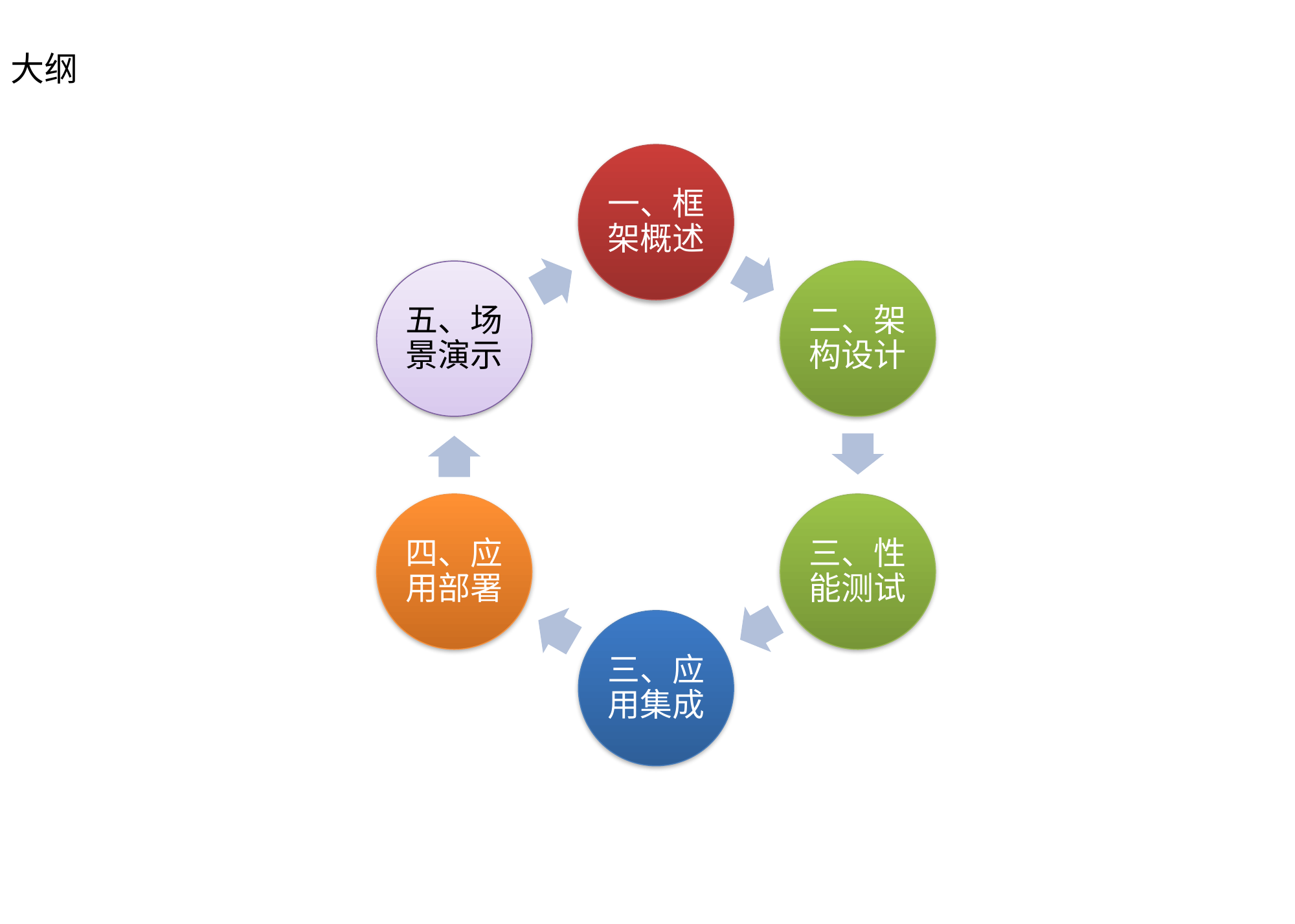

# 大纲
一、框架概述

二、架构设计

三、性能测试

三、应用集成

四、应用部署

五、场景演示

2
信息化创造价值